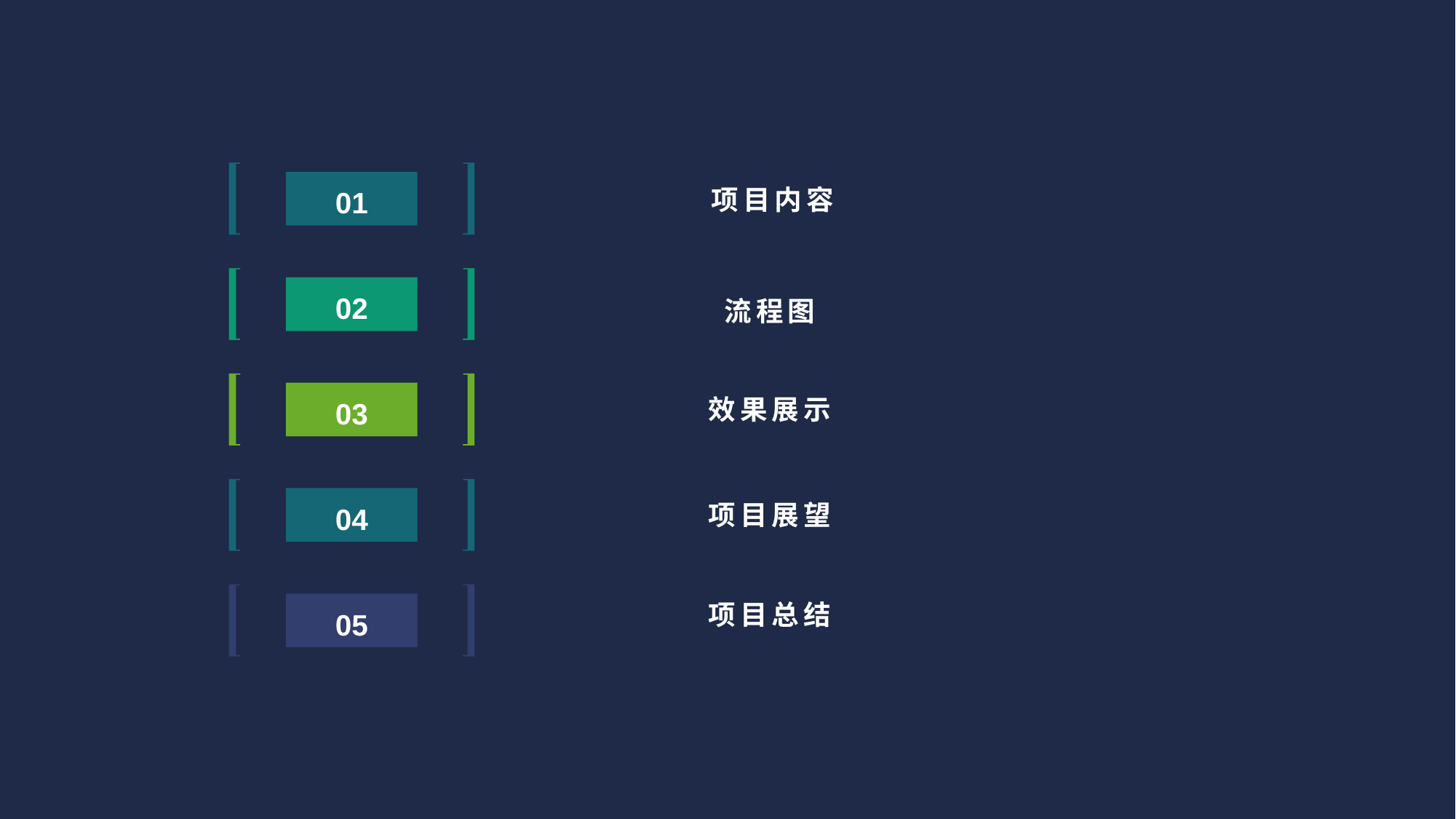

项目内容

01

流程图
02
效果展示

03
项目展望

04
项目总结

05